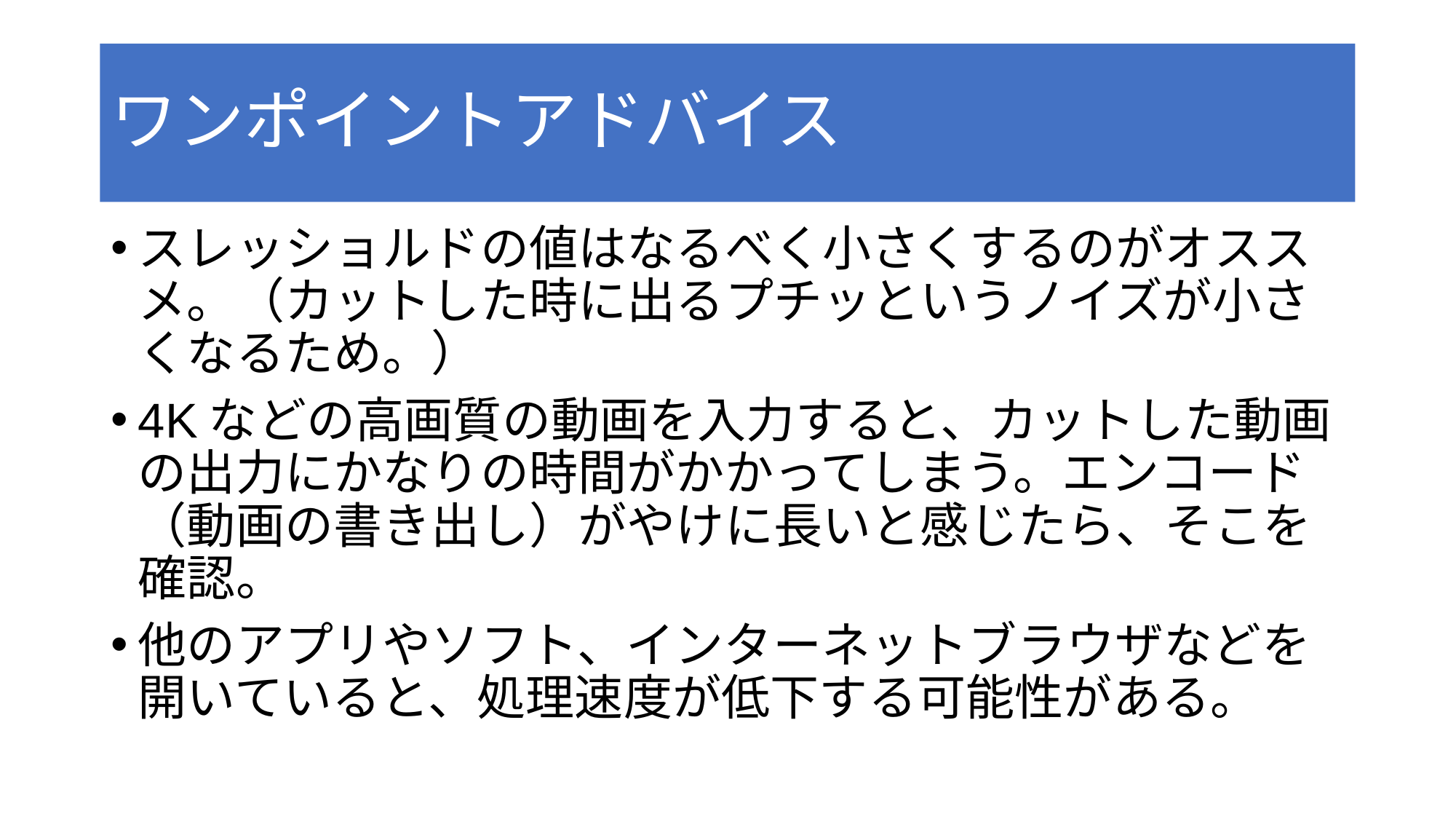

# ワンポイントアドバイス
スレッショルドの値はなるべく小さくするのがオススメ。（カットした時に出るプチッというノイズが小さくなるため。）
4Kなどの高画質の動画を入力すると、カットした動画の出力にかなりの時間がかかってしまう。エンコード（動画の書き出し）がやけに長いと感じたら、そこを確認。
他のアプリやソフト、インターネットブラウザなどを開いていると、処理速度が低下する可能性がある。